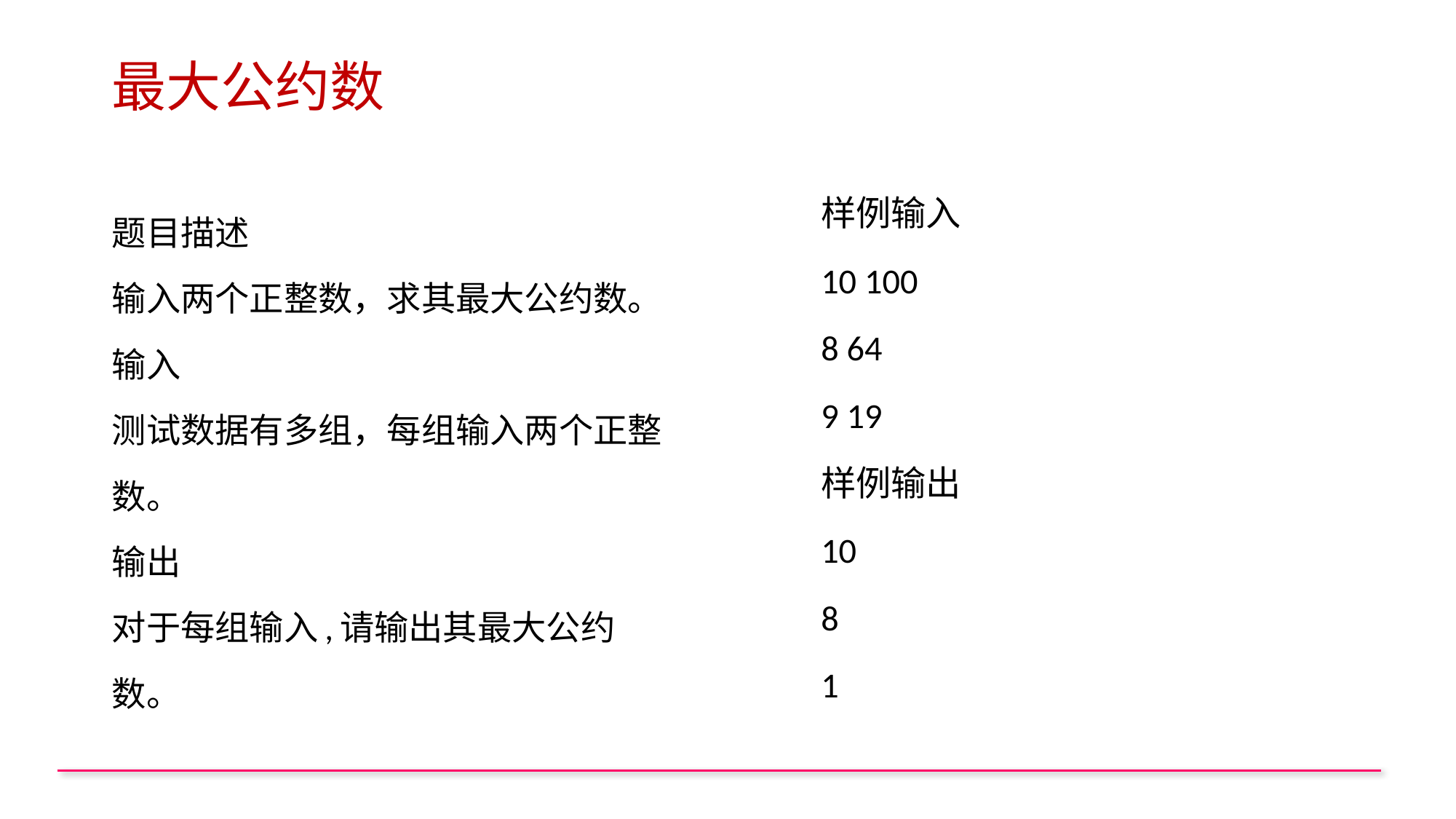

# 最大公约数
样例输入
10 100
8 64
9 19
样例输出
10
8
1
题目描述
输入两个正整数，求其最大公约数。
输入
测试数据有多组，每组输入两个正整数。
输出
对于每组输入,请输出其最大公约数。